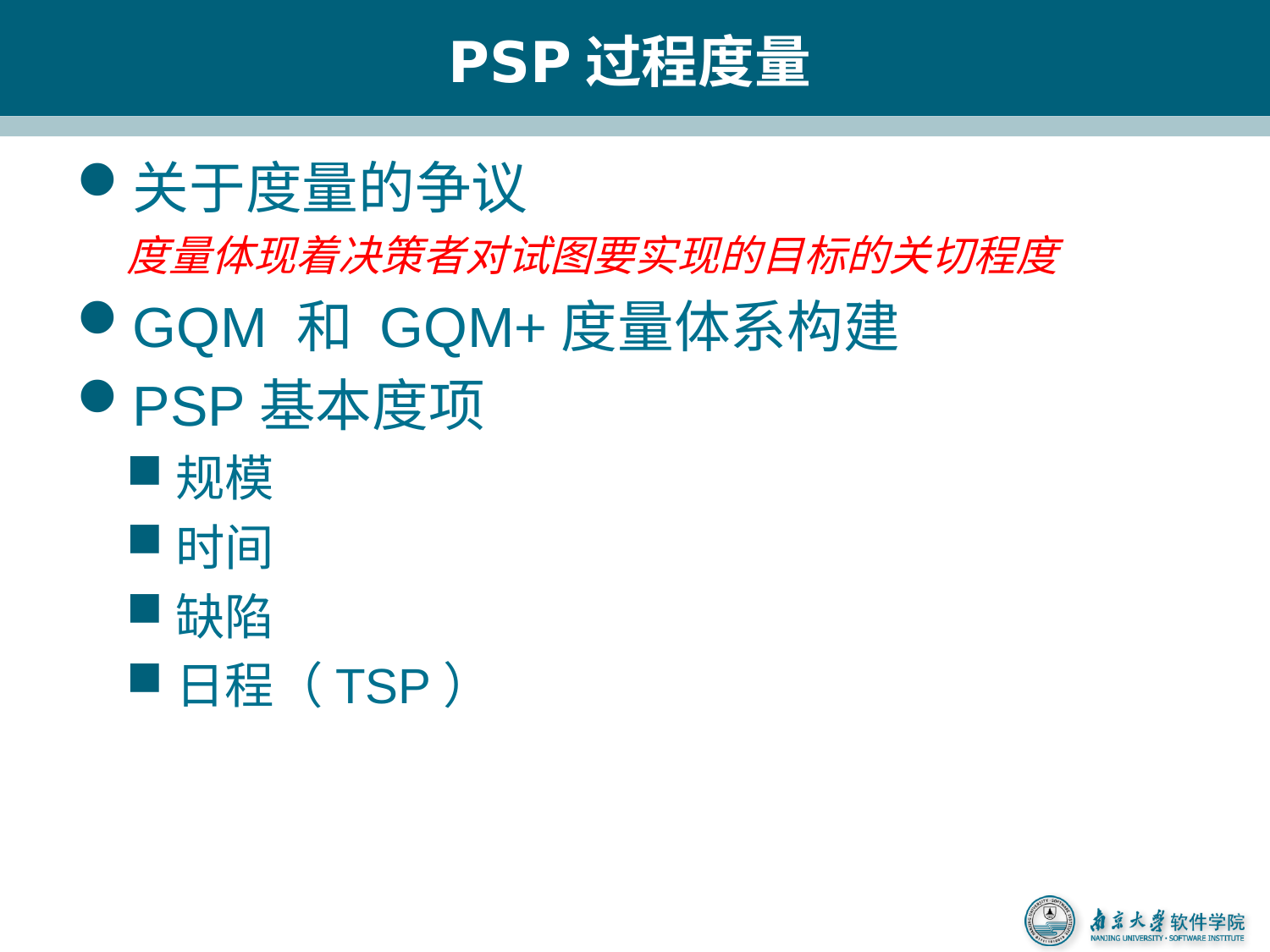

# PSP过程度量
关于度量的争议
度量体现着决策者对试图要实现的目标的关切程度
GQM 和 GQM+度量体系构建
PSP基本度项
规模
时间
缺陷
日程（TSP）